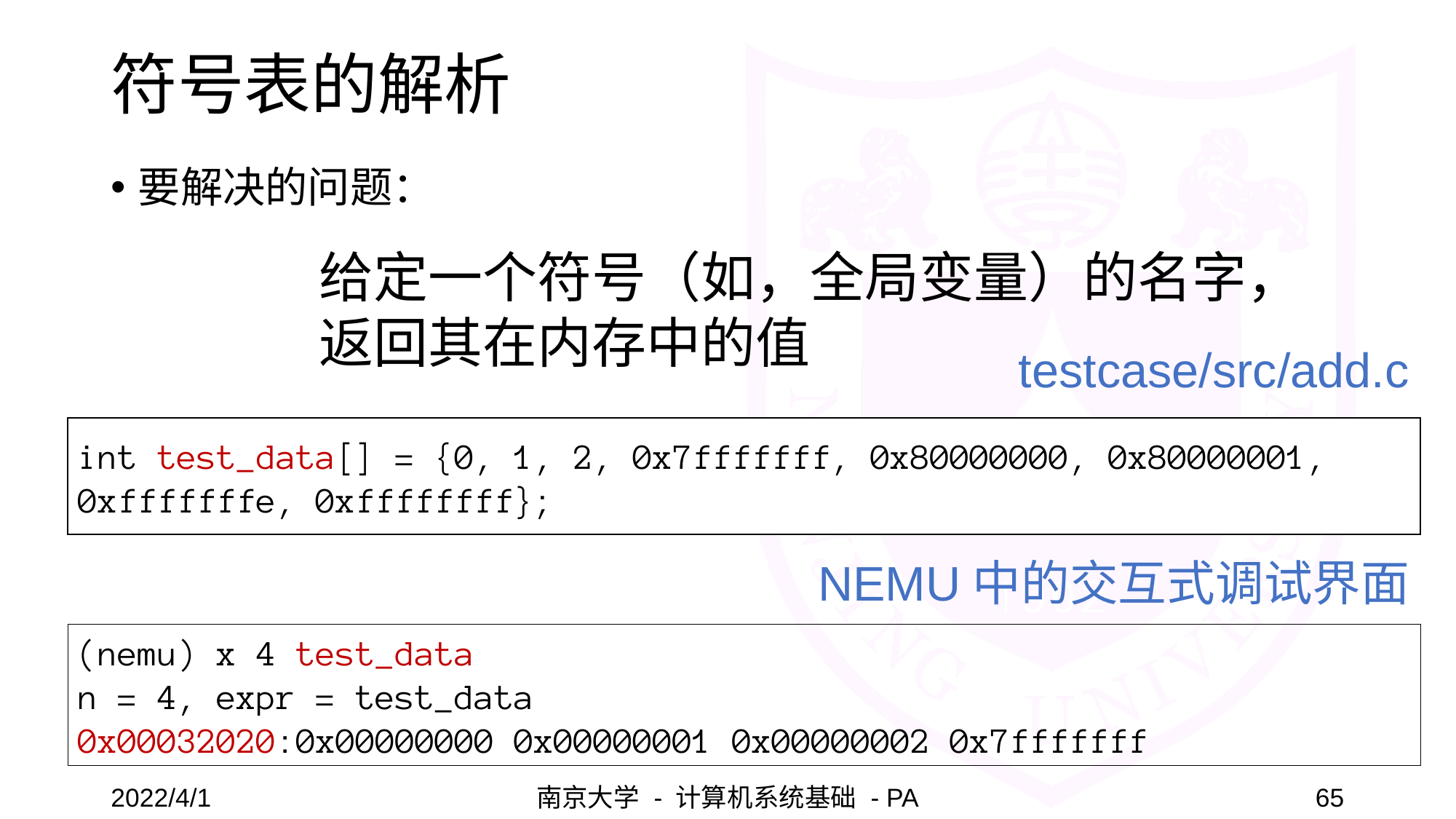

# 符号表的解析
要解决的问题：
给定一个符号（如，全局变量）的名字，返回其在内存中的值
testcase/src/add.c
int test_data[] = {0, 1, 2, 0x7fffffff, 0x80000000, 0x80000001, 0xfffffffe, 0xffffffff};
NEMU中的交互式调试界面
(nemu) x 4 test_data
n = 4, expr = test_data
0x00032020:	0x00000000 0x00000001 0x00000002 0x7fffffff
2022/4/1
南京大学 - 计算机系统基础 - PA
65